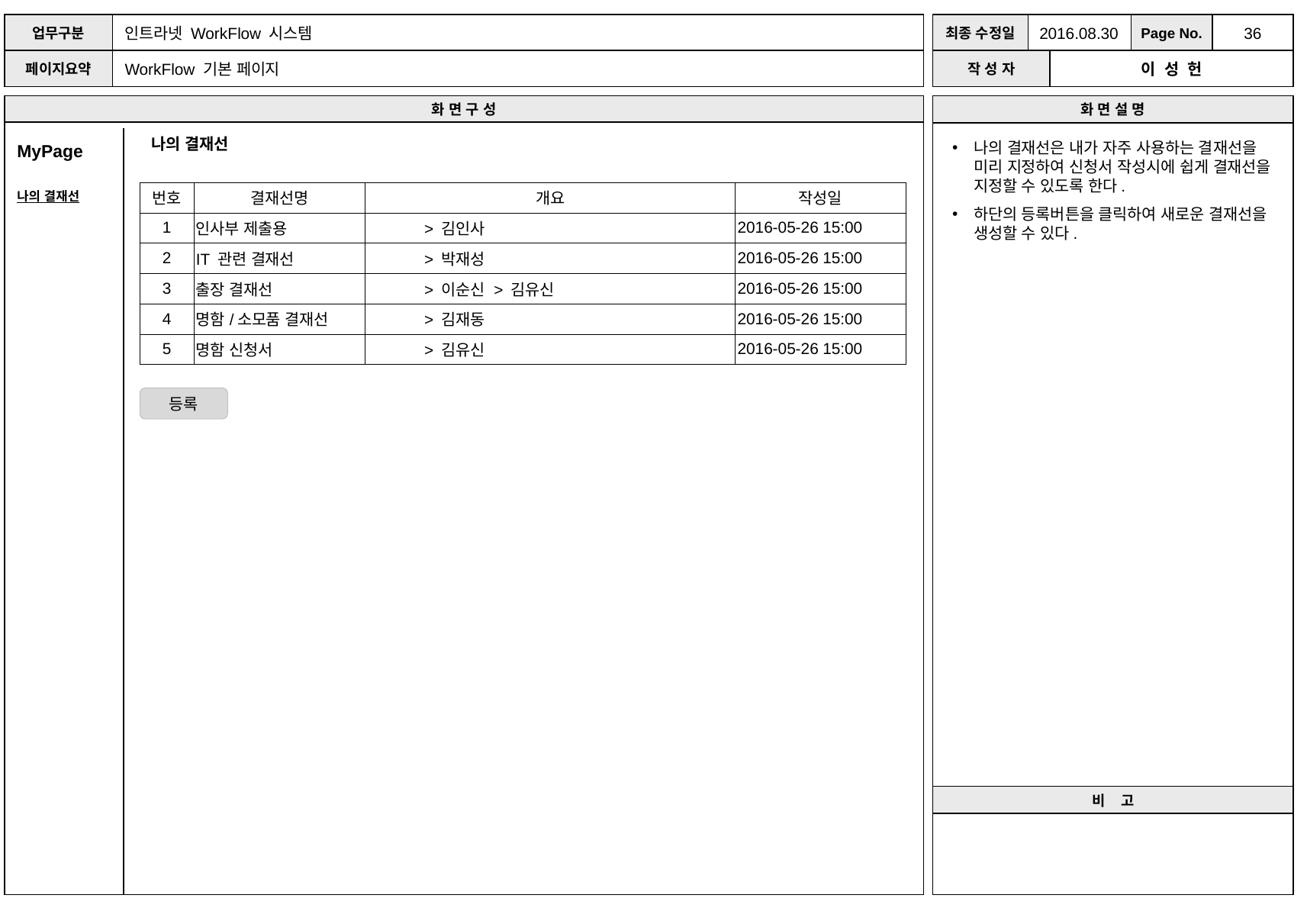

2016.08.30
WorkFlow 기본 페이지
MyPage

나의 결재선
나의 결재선
나의 결재선은 내가 자주 사용하는 결재선을 미리 지정하여 신청서 작성시에 쉽게 결재선을 지정할 수 있도록 한다.
하단의 등록버튼을 클릭하여 새로운 결재선을 생성할 수 있다.
| 번호 | 결재선명 | 개요 | 작성일 |
| --- | --- | --- | --- |
| 1 | 인사부 제출용 | > 김인사 | 2016-05-26 15:00 |
| 2 | IT 관련 결재선 | > 박재성 | 2016-05-26 15:00 |
| 3 | 출장 결재선 | > 이순신 > 김유신 | 2016-05-26 15:00 |
| 4 | 명함/소모품 결재선 | > 김재동 | 2016-05-26 15:00 |
| 5 | 명함 신청서 | > 김유신 | 2016-05-26 15:00 |
등록